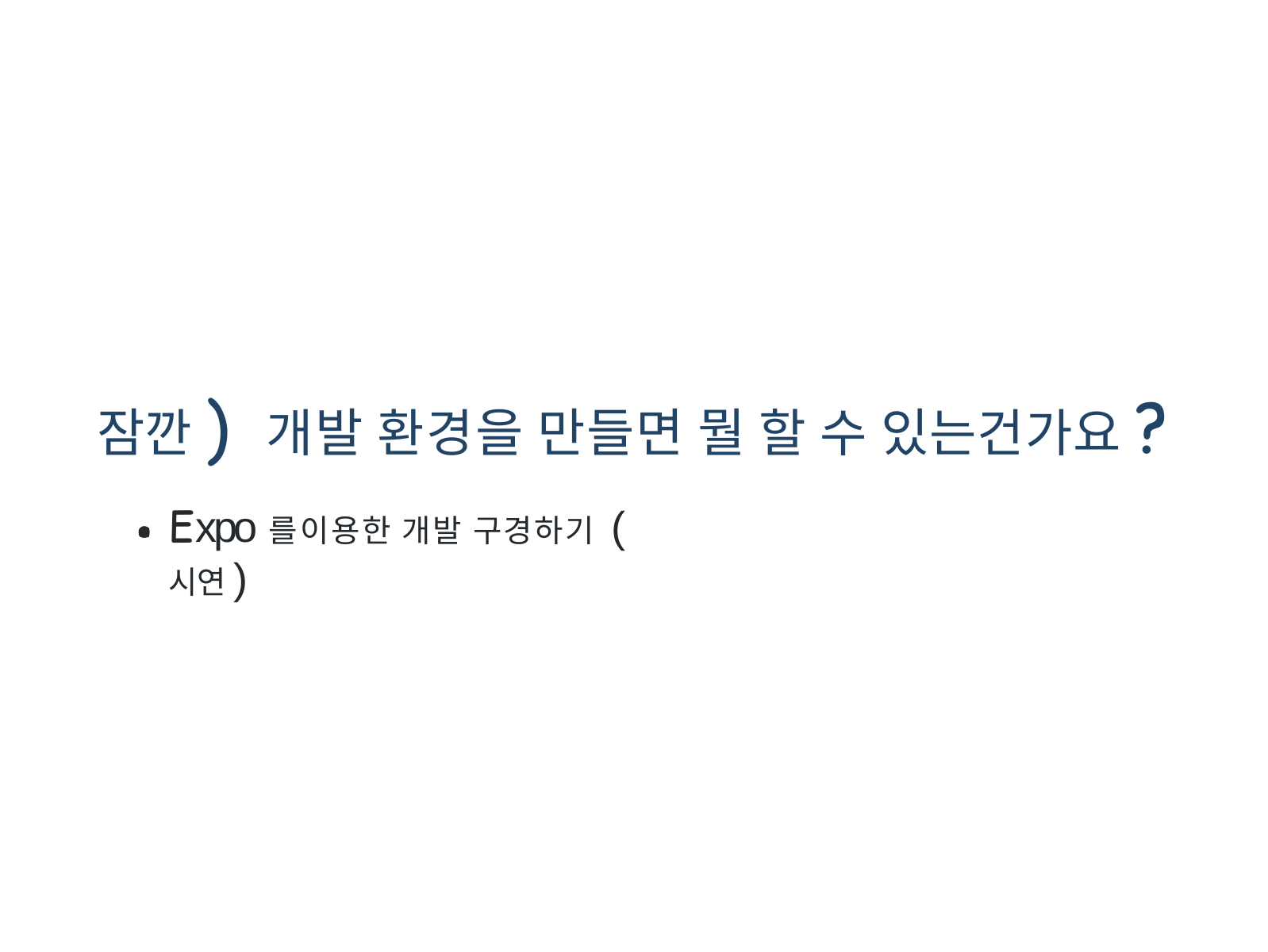

잠깐) 개발 환경을 만들면 뭘 할 수 있는건가요?
Expo를 이용한 개발 구경하기 (시연)